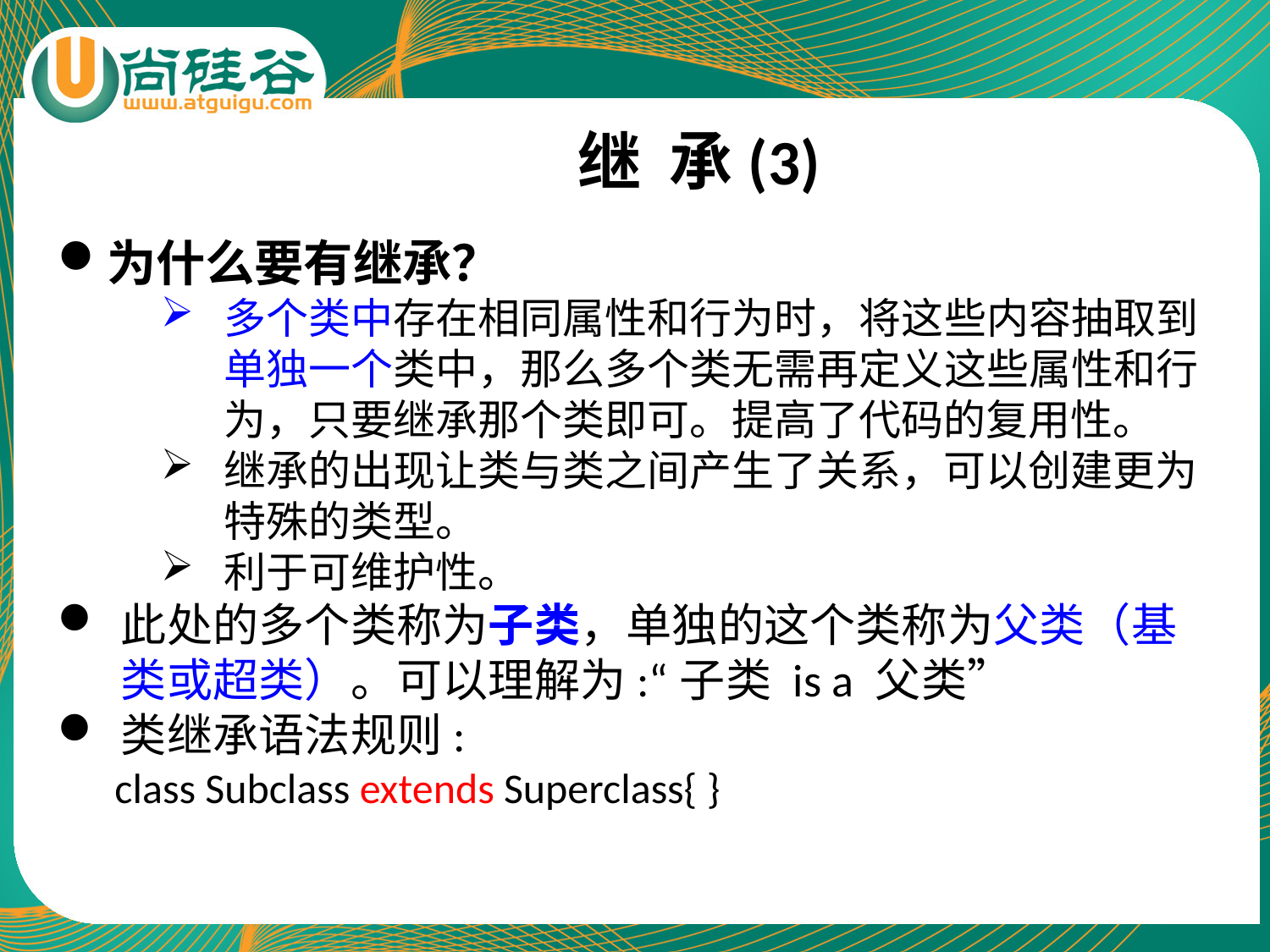

继  承(3)
为什么要有继承？
多个类中存在相同属性和行为时，将这些内容抽取到单独一个类中，那么多个类无需再定义这些属性和行为，只要继承那个类即可。提高了代码的复用性。
继承的出现让类与类之间产生了关系，可以创建更为特殊的类型。
利于可维护性。
此处的多个类称为子类，单独的这个类称为父类（基类或超类）。可以理解为:“子类 is a 父类”
类继承语法规则:
      class Subclass extends Superclass{ }